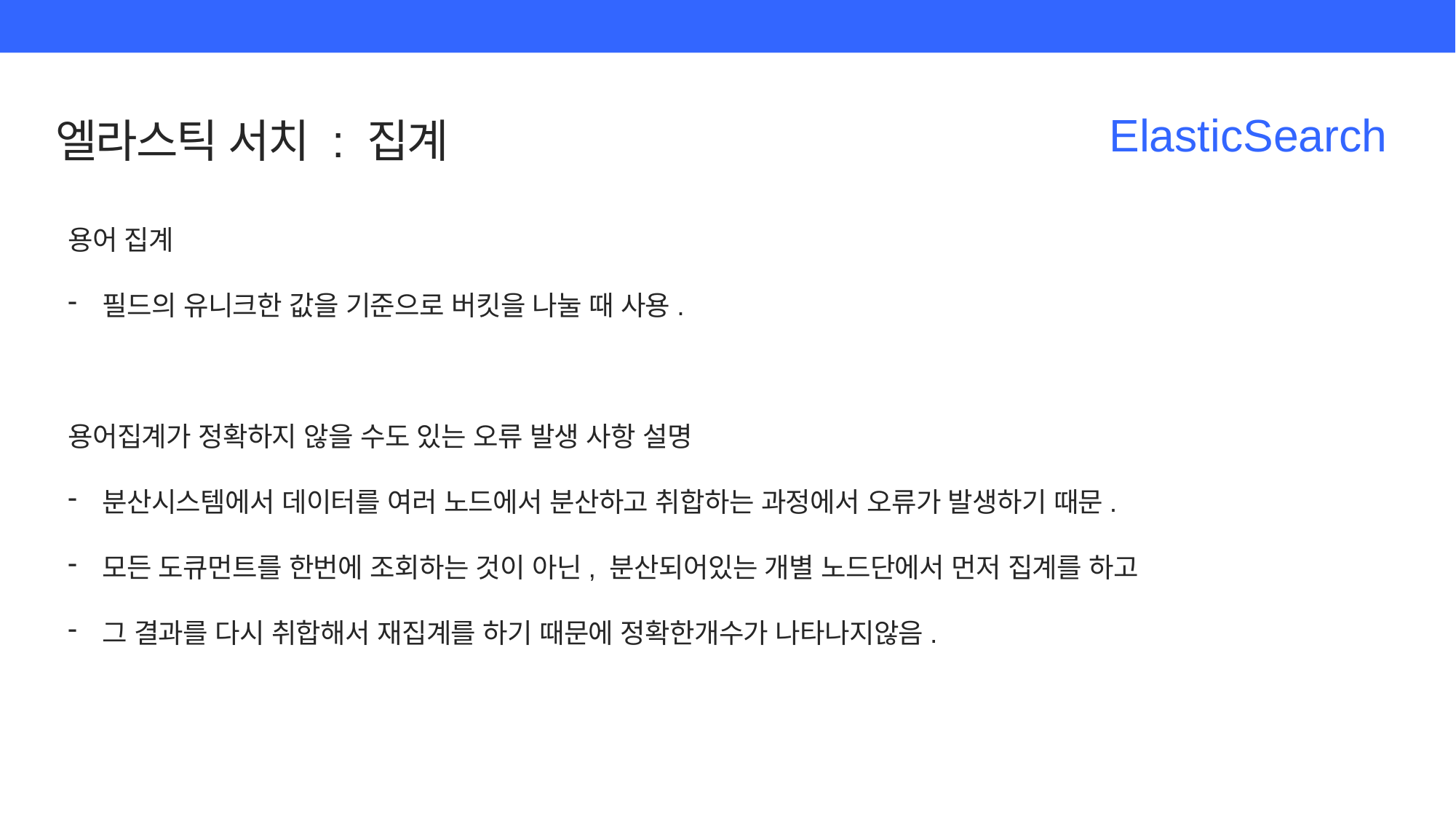

ElasticSearch
엘라스틱 서치 : 집계
용어 집계
필드의 유니크한 값을 기준으로 버킷을 나눌 때 사용.

용어집계가 정확하지 않을 수도 있는 오류 발생 사항 설명
분산시스템에서 데이터를 여러 노드에서 분산하고 취합하는 과정에서 오류가 발생하기 때문.
모든 도큐먼트를 한번에 조회하는 것이 아닌, 분산되어있는 개별 노드단에서 먼저 집계를 하고
그 결과를 다시 취합해서 재집계를 하기 때문에 정확한개수가 나타나지않음.